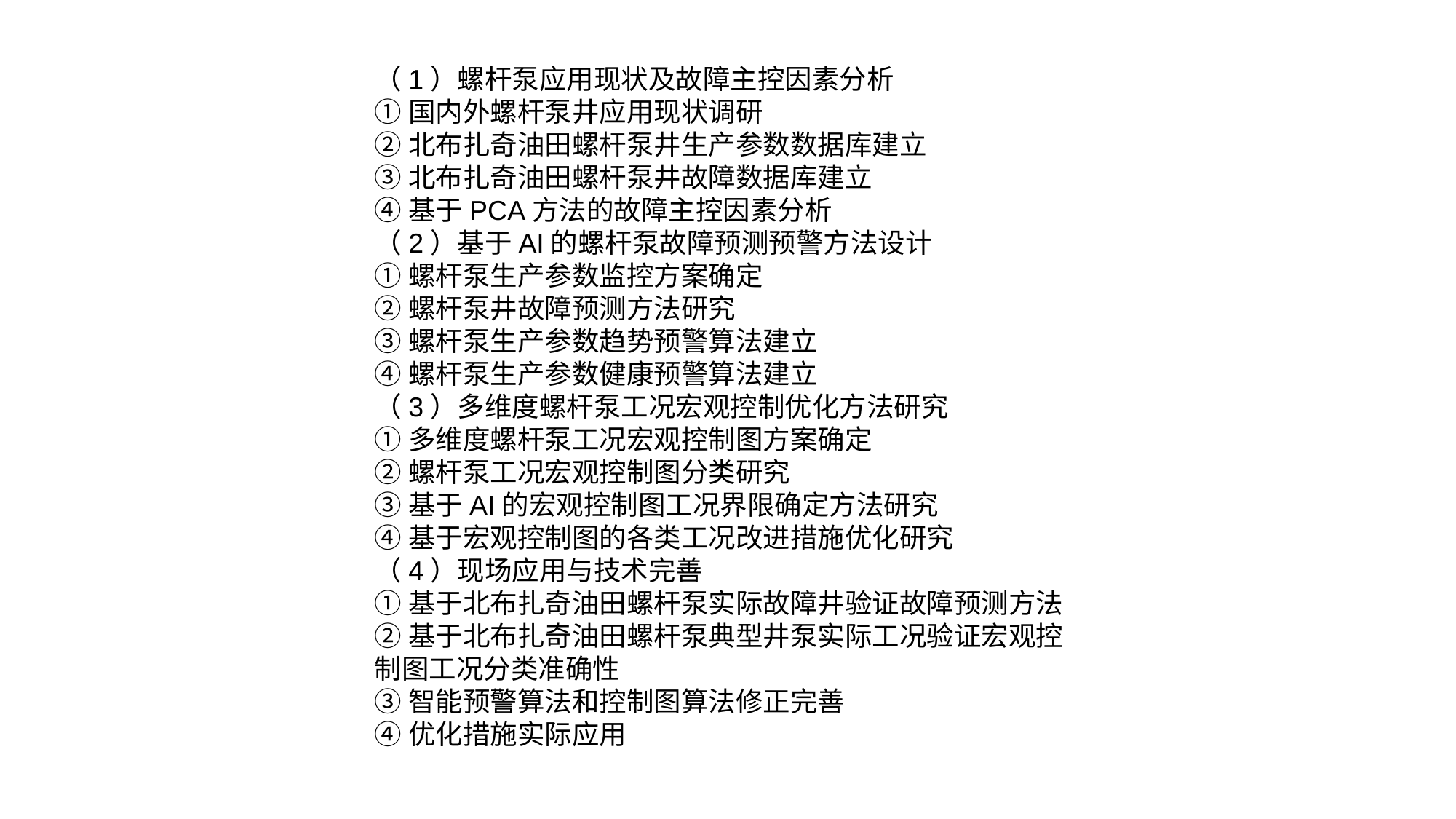

（1）螺杆泵应用现状及故障主控因素分析
①国内外螺杆泵井应用现状调研
②北布扎奇油田螺杆泵井生产参数数据库建立
③北布扎奇油田螺杆泵井故障数据库建立
④基于PCA方法的故障主控因素分析
（2）基于AI的螺杆泵故障预测预警方法设计
①螺杆泵生产参数监控方案确定
②螺杆泵井故障预测方法研究
③螺杆泵生产参数趋势预警算法建立
④螺杆泵生产参数健康预警算法建立
（3）多维度螺杆泵工况宏观控制优化方法研究
①多维度螺杆泵工况宏观控制图方案确定
②螺杆泵工况宏观控制图分类研究
③基于AI的宏观控制图工况界限确定方法研究
④基于宏观控制图的各类工况改进措施优化研究
（4）现场应用与技术完善
①基于北布扎奇油田螺杆泵实际故障井验证故障预测方法
②基于北布扎奇油田螺杆泵典型井泵实际工况验证宏观控制图工况分类准确性
③智能预警算法和控制图算法修正完善
④优化措施实际应用